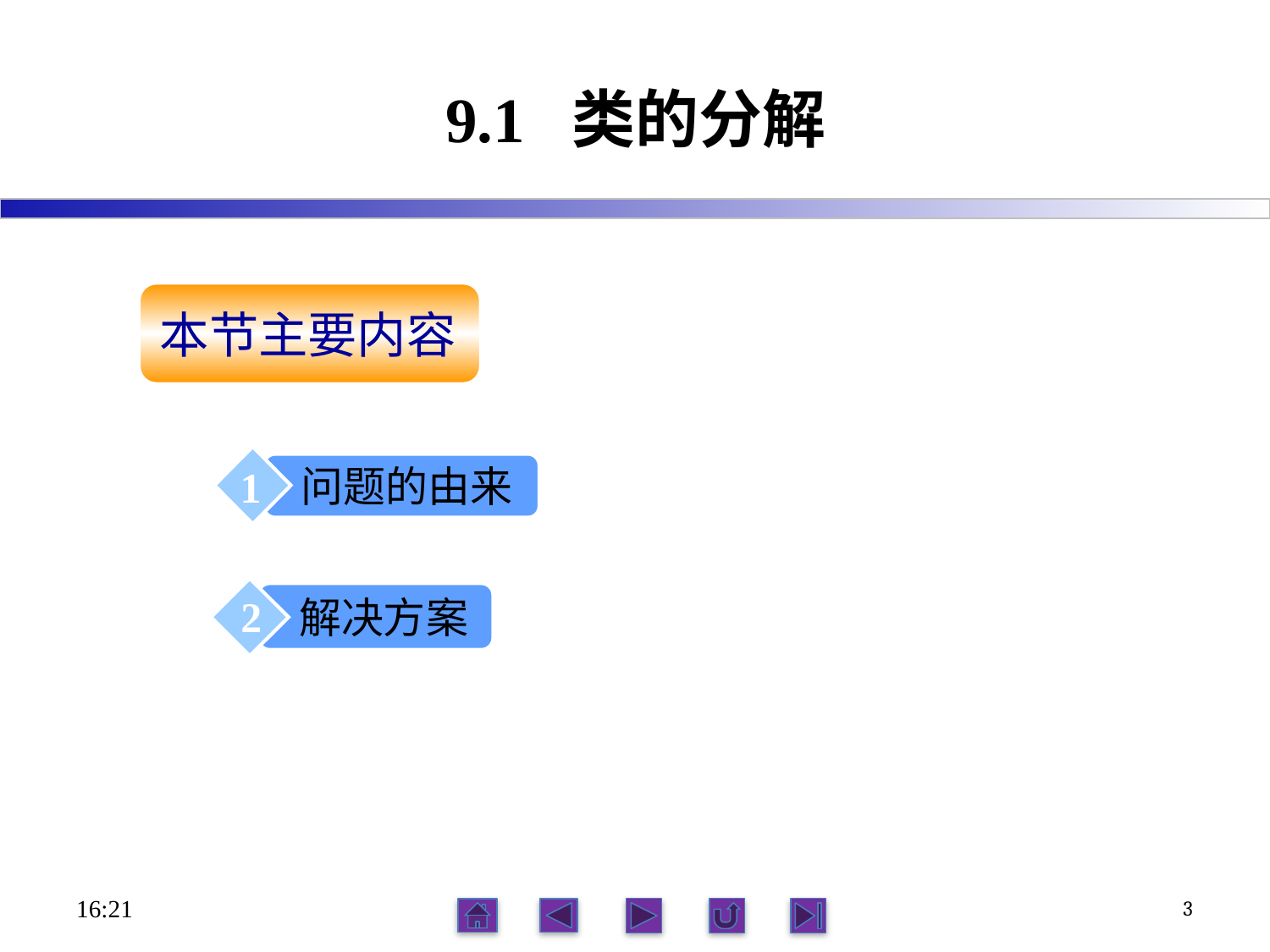

# 9.1  类的分解

本节主要内容

问题的由来
1

2

解决方案
3
16:21
3